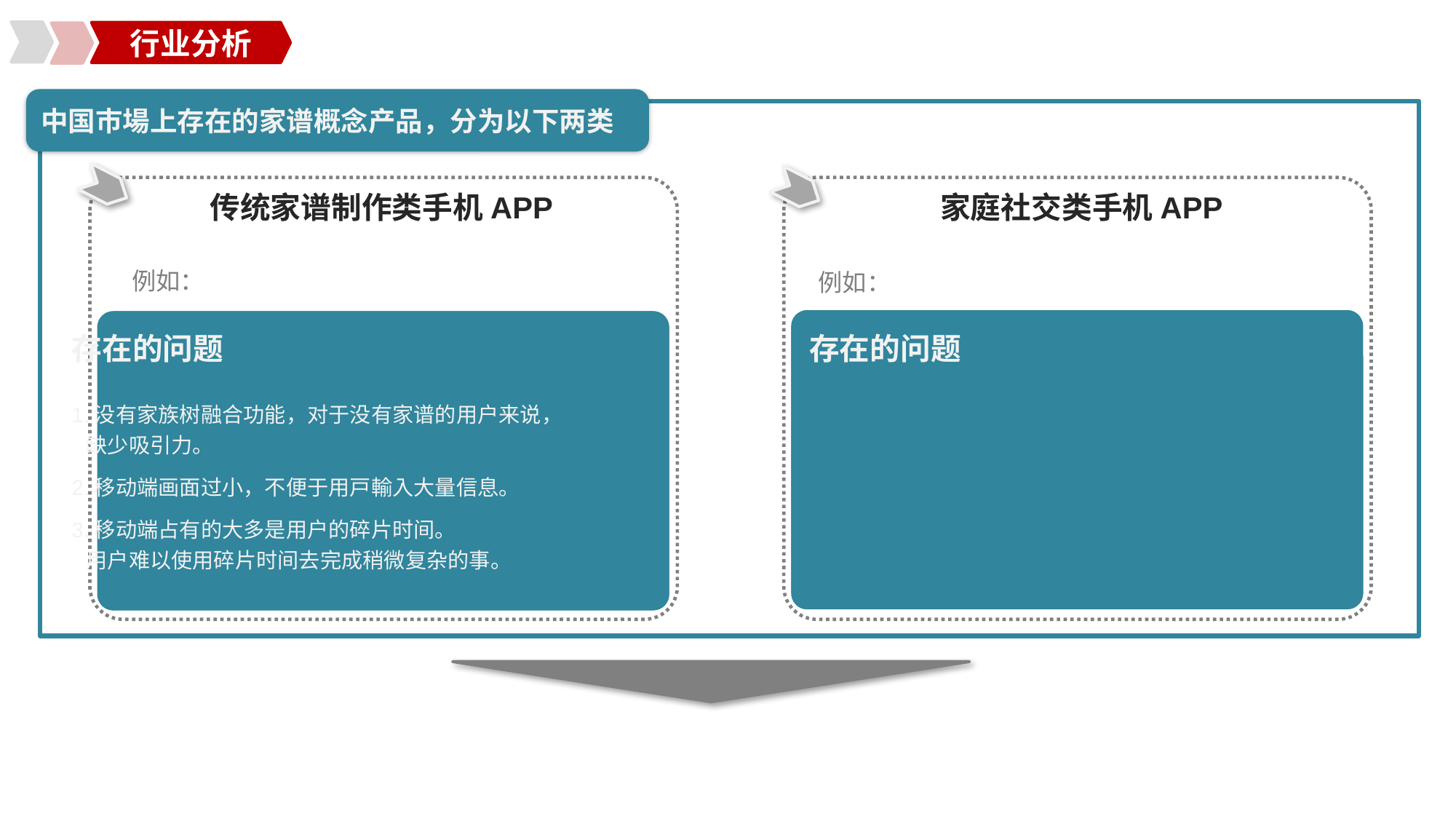

行业分析

中国市場上存在的家谱概念产品，分为以下两类

传统家谱制作类手机APP
家庭社交类手机APP
例如：
例如：

存在的问题

存在的问题

1.没有家族树融合功能，对于没有家谱的用户来说，
  缺少吸引力。

2.移动端画面过小，不便于用戸輸入大量信息。

3.移动端占有的大多是用户的碎片时间。
  用户难以使用碎片时间去完成稍微复杂的事。

1. 家族内社交是否是真实需求可能有待商榷。
1. 家族内社交是否是真实需求可能有待商榷。